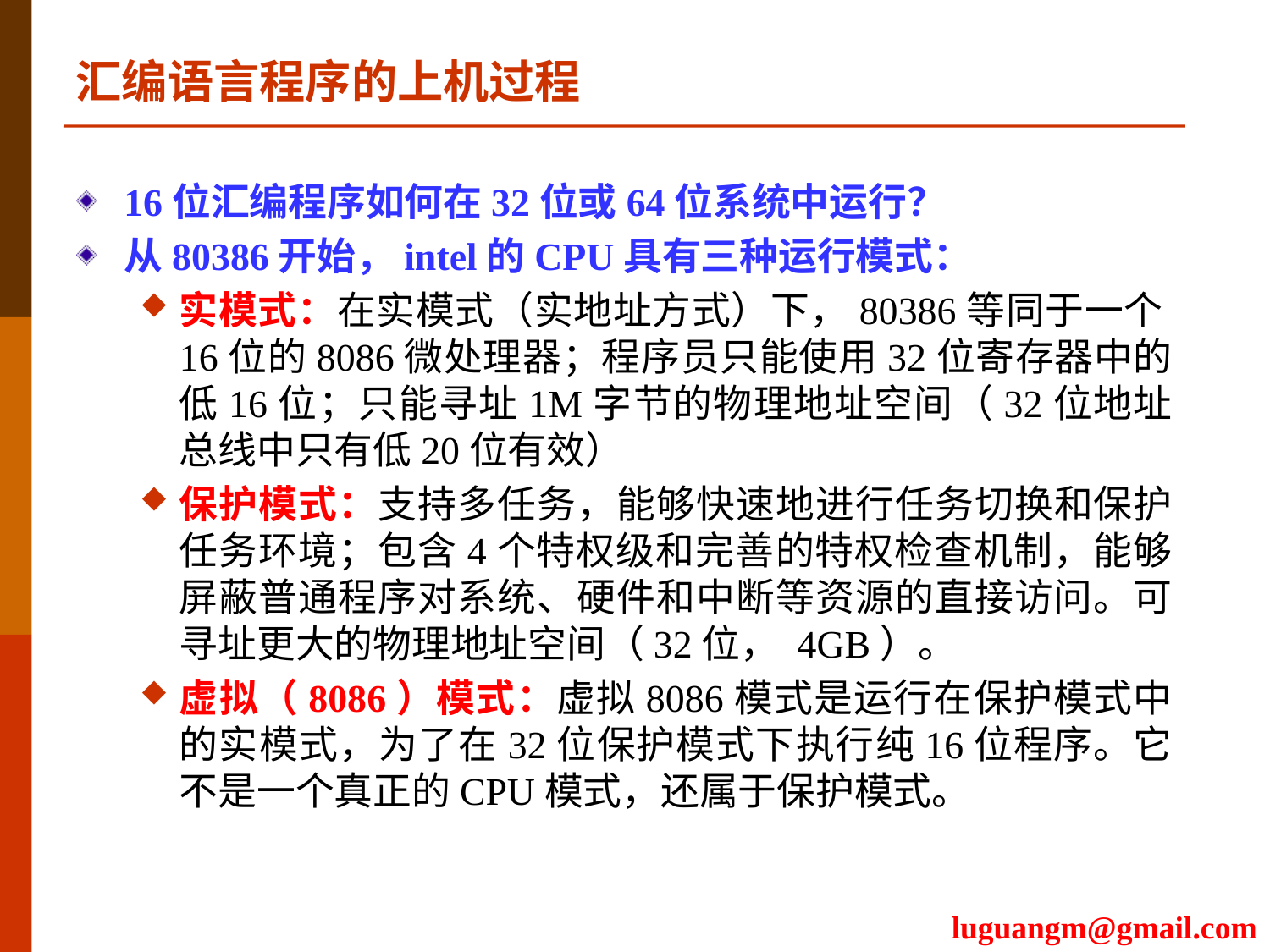

汇编语言程序的上机过程
16位汇编程序如何在32位或64位系统中运行？
从80386开始，intel的CPU具有三种运行模式：
实模式：在实模式（实地址方式）下，80386等同于一个16位的8086微处理器；程序员只能使用32位寄存器中的低16位；只能寻址1M字节的物理地址空间（32位地址总线中只有低20位有效）
保护模式：支持多任务，能够快速地进行任务切换和保护任务环境；包含4个特权级和完善的特权检查机制，能够屏蔽普通程序对系统、硬件和中断等资源的直接访问。可寻址更大的物理地址空间（32位， 4GB）。
虚拟（8086）模式：虚拟8086模式是运行在保护模式中的实模式，为了在32位保护模式下执行纯16位程序。它不是一个真正的CPU模式，还属于保护模式。